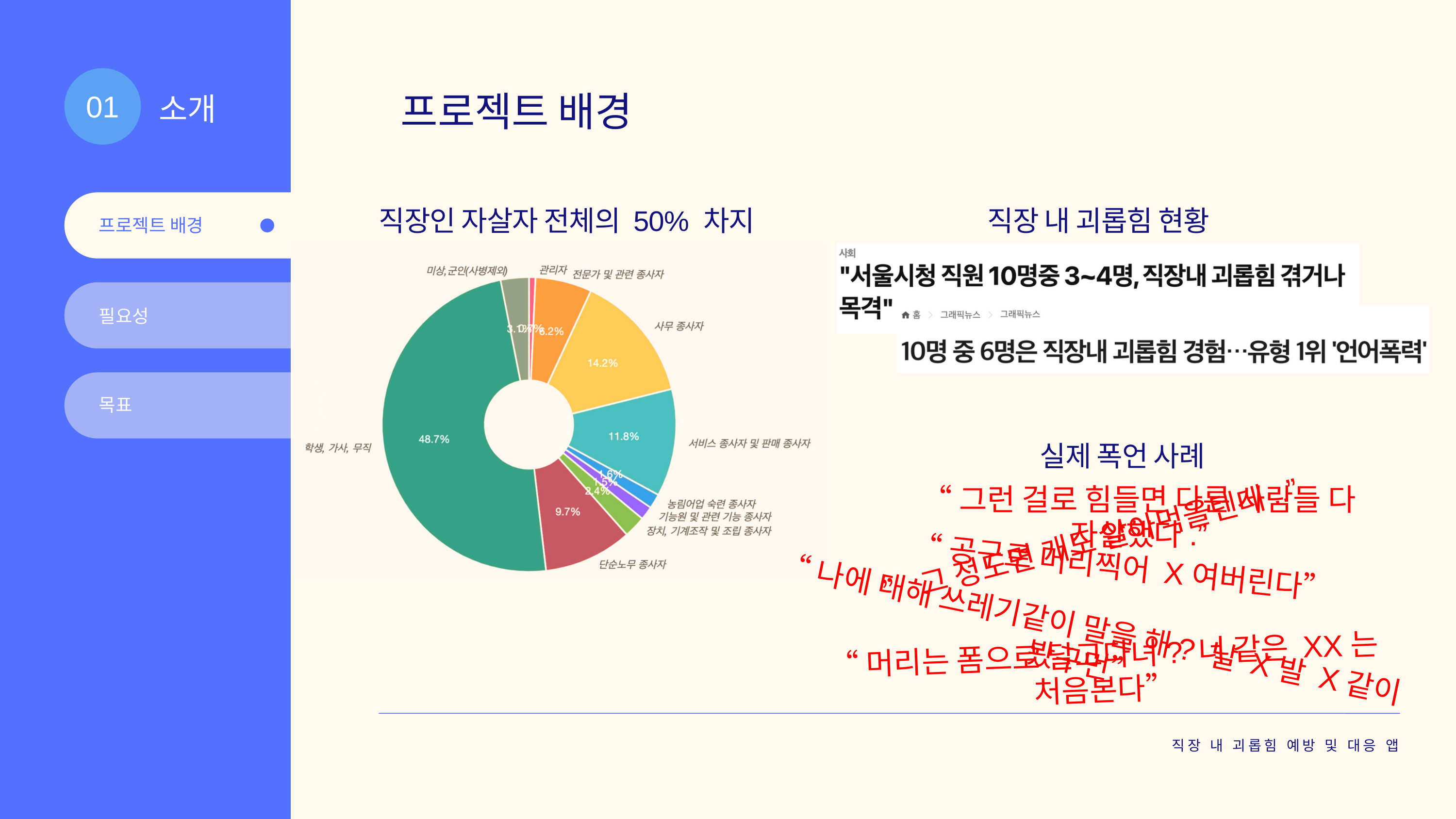

소개
01
프로젝트 배경

직장인 자살자 전체의 50% 차지
직장 내 괴롭힘 현황
프로젝트 배경

필요성

목표
실제 폭언 사례
“그런 걸로 힘들면 다른 사람들 다 자살했다.”
”그 정도면 개도 알아먹을텐데..”
“공구로 머리찍어 X여버린다”
“나에 대해 쓰레기같이 말을 해? 날 X발 X같이 봤구먼”
“머리는 폼으로 달고다녀? 너 같은 XX는 처음본다”

직장 내 괴롭힘 예방 및 대응 앱